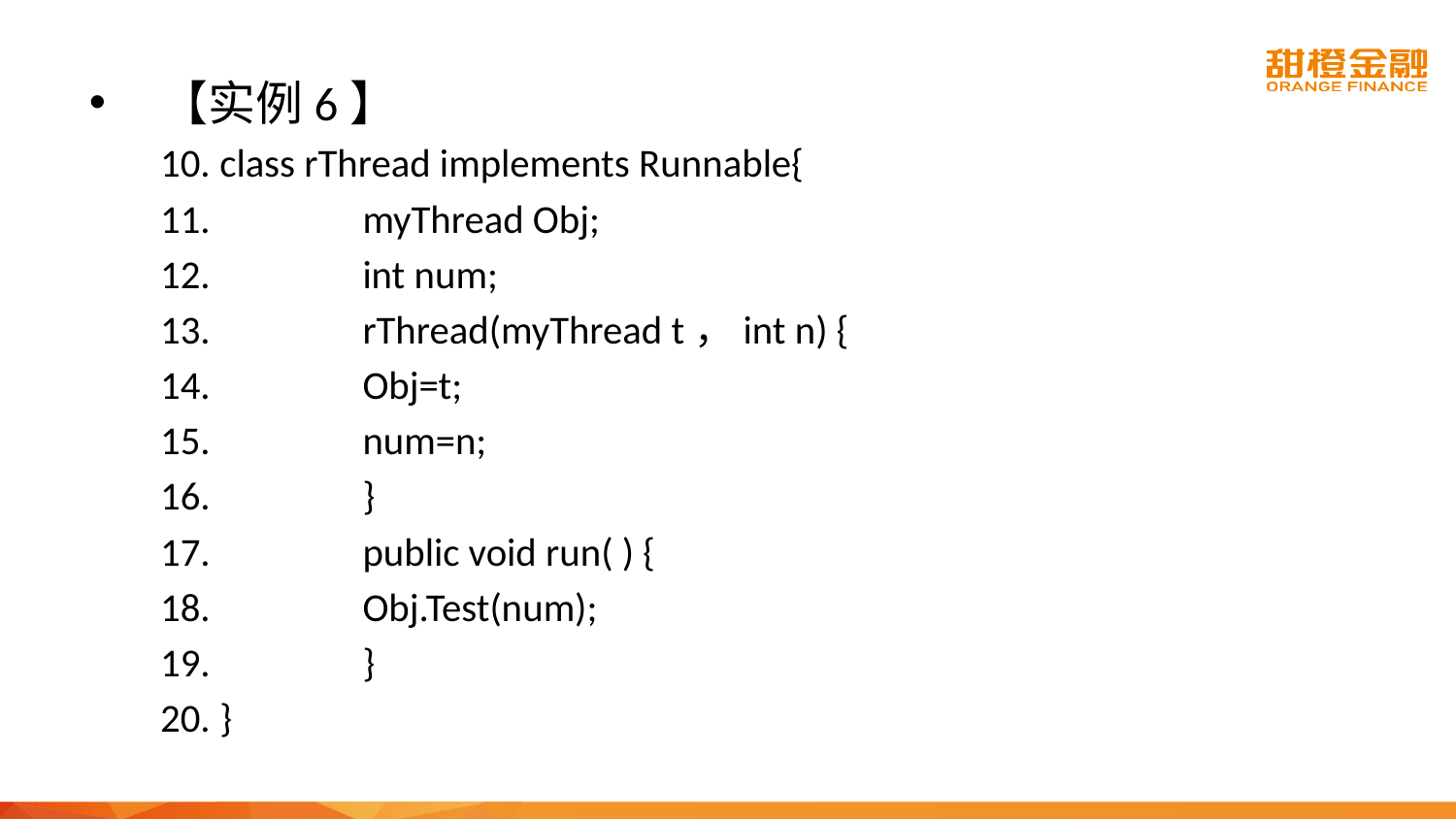

【实例6】
class rThread implements Runnable{
	myThread Obj;
	int num;
	rThread(myThread t，int n) {
		Obj=t;
		num=n;
	}
	public void run( ) {
		Obj.Test(num);
	}
}